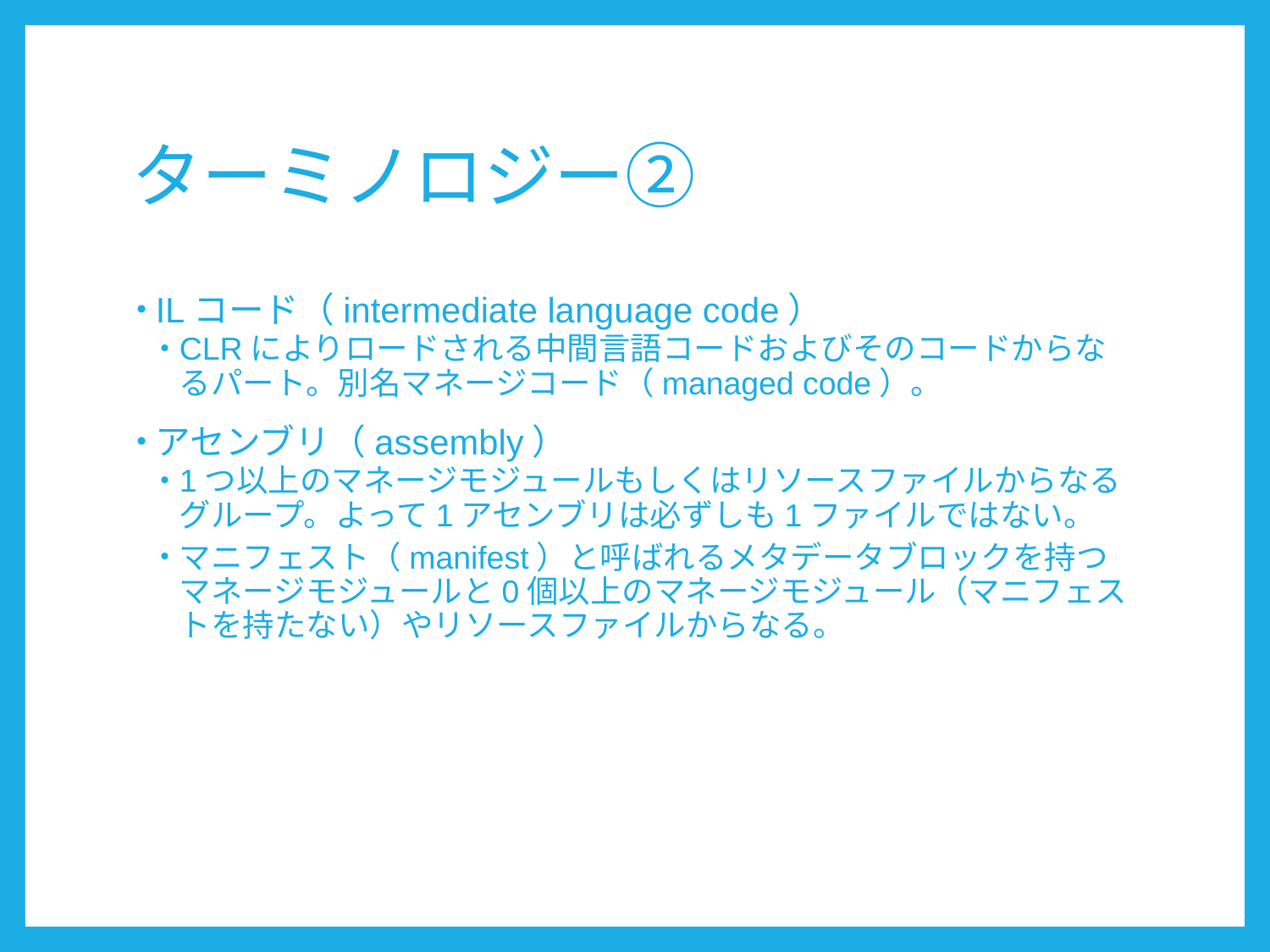

# ターミノロジー②
ILコード（intermediate language code）
CLRによりロードされる中間言語コードおよびそのコードからなるパート。別名マネージコード（managed code）。
アセンブリ（assembly）
1つ以上のマネージモジュールもしくはリソースファイルからなるグループ。よって1アセンブリは必ずしも1ファイルではない。
マニフェスト（manifest）と呼ばれるメタデータブロックを持つマネージモジュールと0個以上のマネージモジュール（マニフェストを持たない）やリソースファイルからなる。